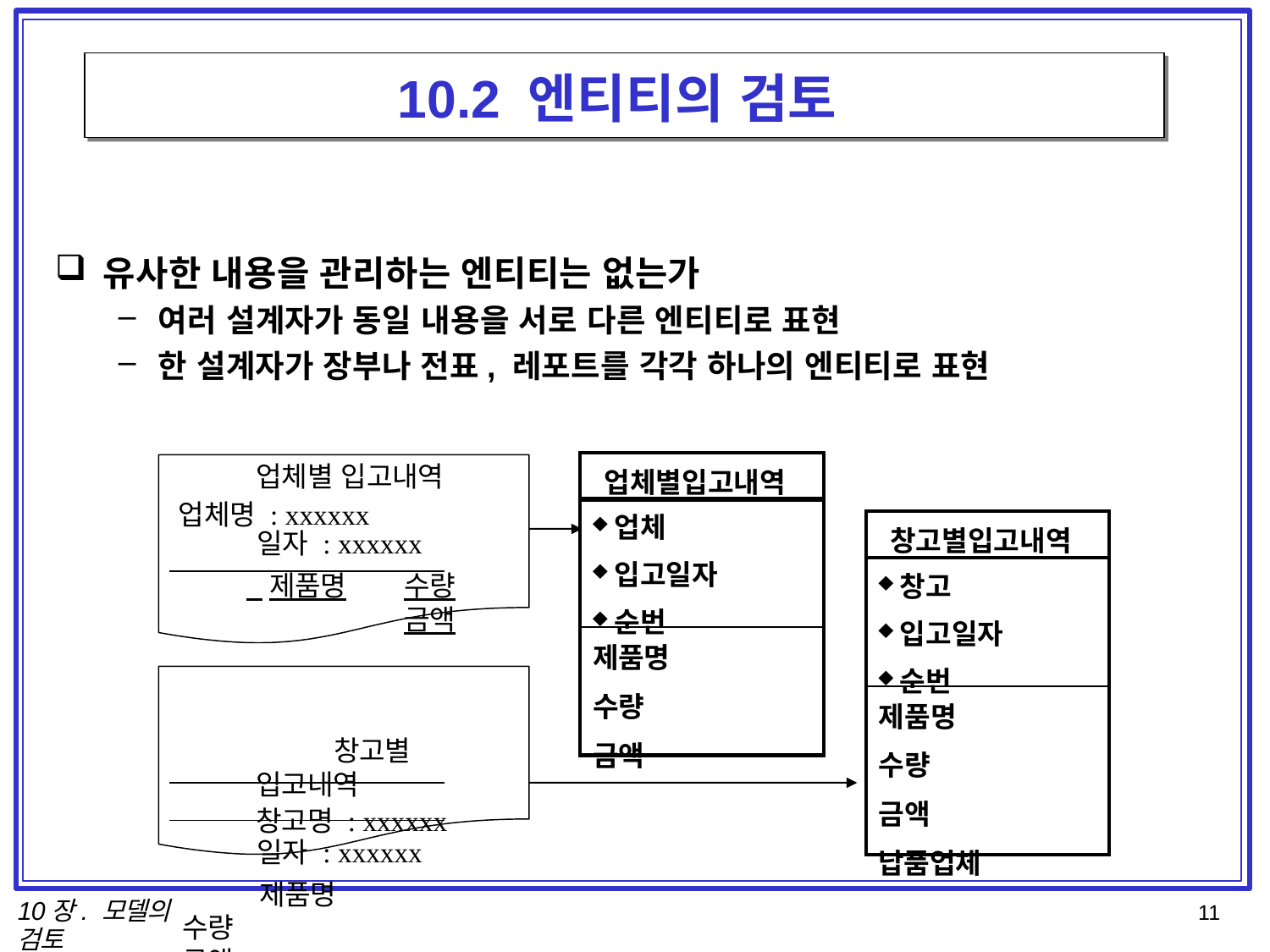

# 10.2 엔티티의 검토
유사한 내용을 관리하는 엔티티는 없는가
여러 설계자가 동일 내용을 서로 다른 엔티티로 표현
한 설계자가 장부나 전표, 레포트를 각각 하나의 엔티티로 표현

업체별 입고내역  업체명 : xxxxxx
일자 : xxxxxx
  제품명	수량	금액

창고별 입고내역
창고명 : xxxxxx
일자 : xxxxxx
제품명	수량	금액	업체
| 업체별입고내역 |
| --- |
| 업체 입고일자 순번 |
| 제품명 수량 금액 |

| 창고별입고내역 |
| --- |
| 창고 입고일자 순번 |
| 제품명 수량 금액 납품업체 |

10장. 모델의 검토
11